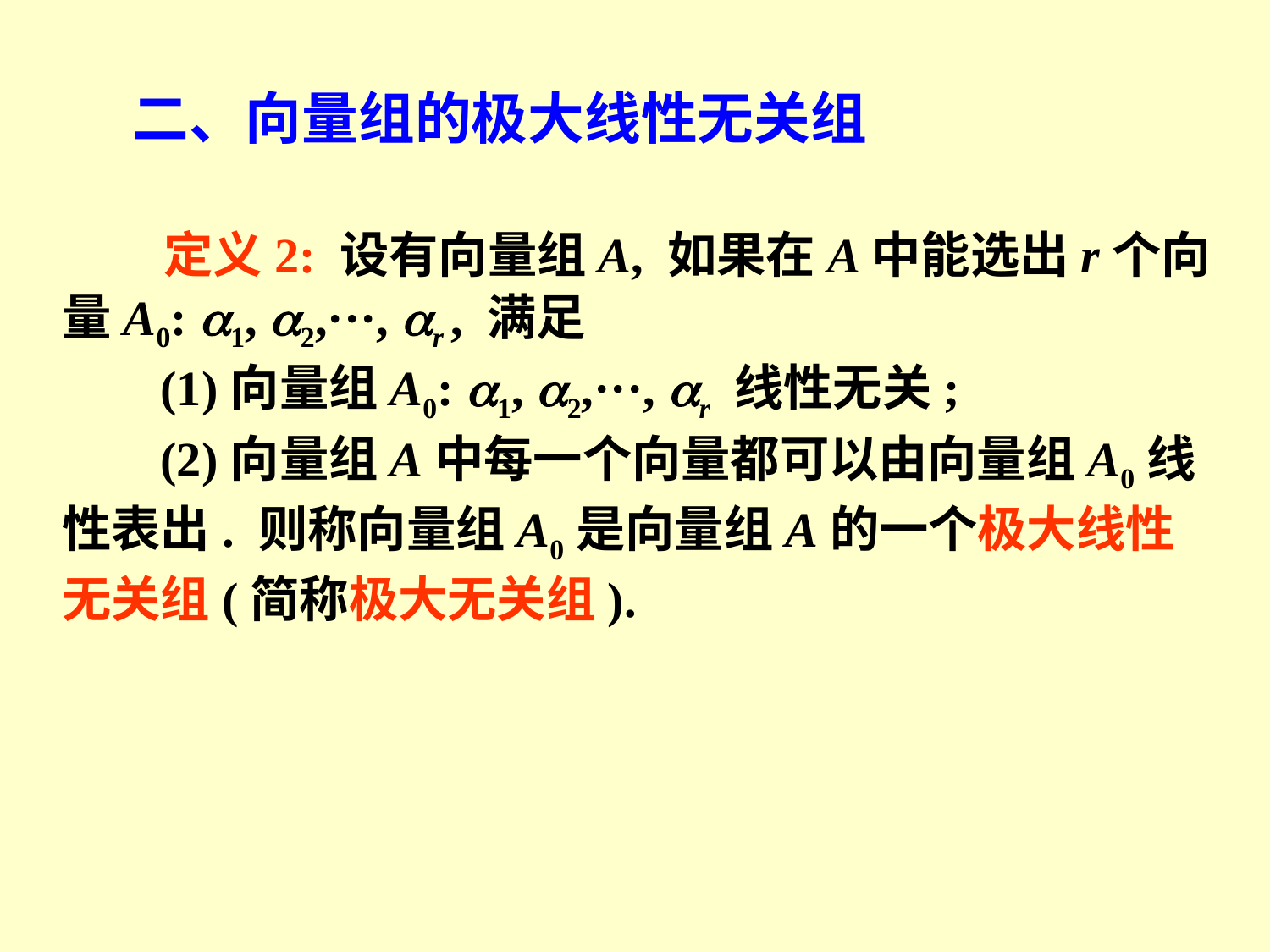

二、向量组的极大线性无关组
        定义2: 设有向量组A, 如果在A中能选出r个向量A0: α1, α2,···, αr , 满足
        (1)向量组A0: α1, α2,···, αr 线性无关;
        (2)向量组A中每一个向量都可以由向量组A0线性表出. 则称向量组A0是向量组A的一个极大线性无关组(简称极大无关组).